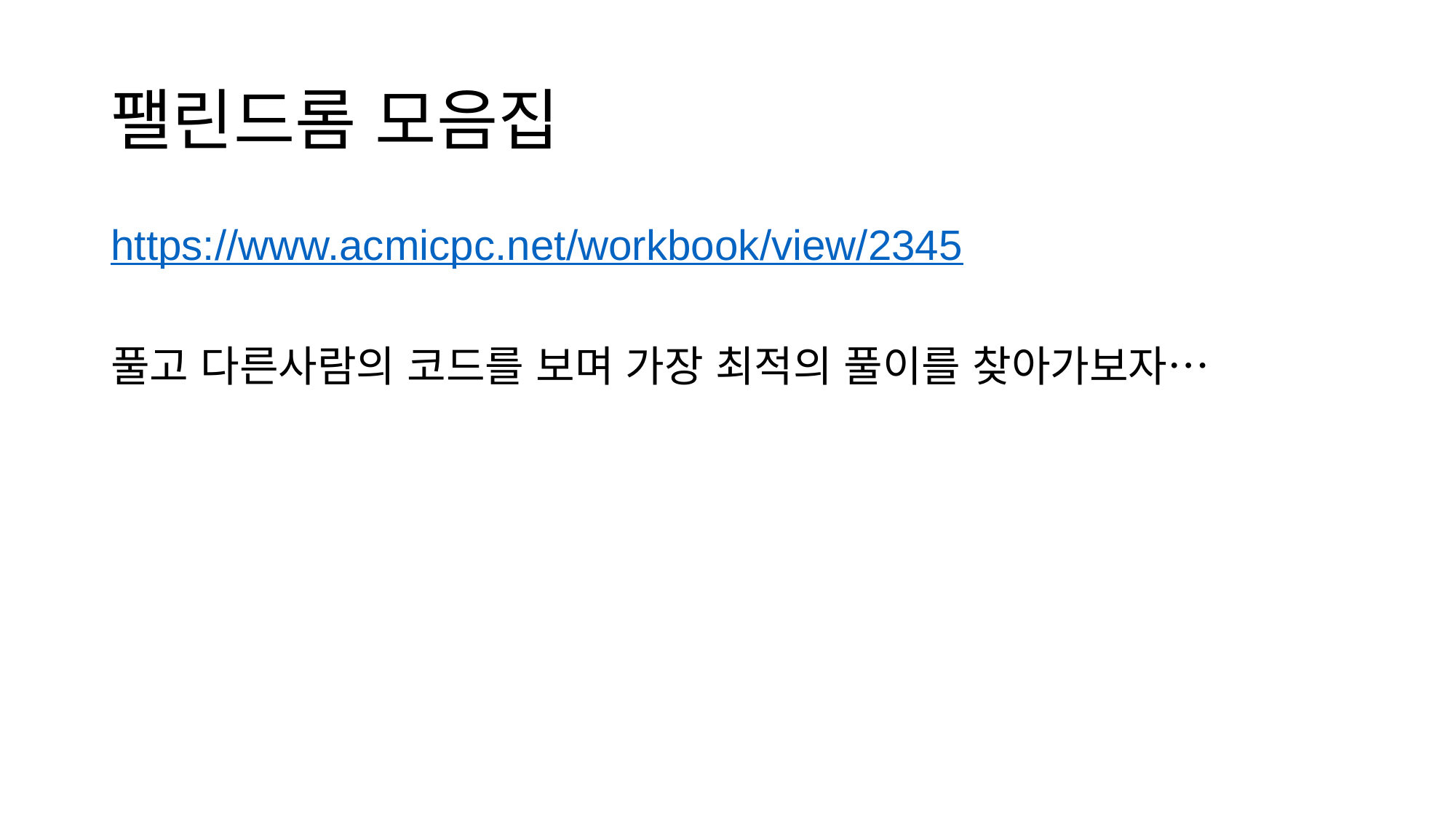

# 팰린드롬 모음집
https://www.acmicpc.net/workbook/view/2345

풀고 다른사람의 코드를 보며 가장 최적의 풀이를 찾아가보자…